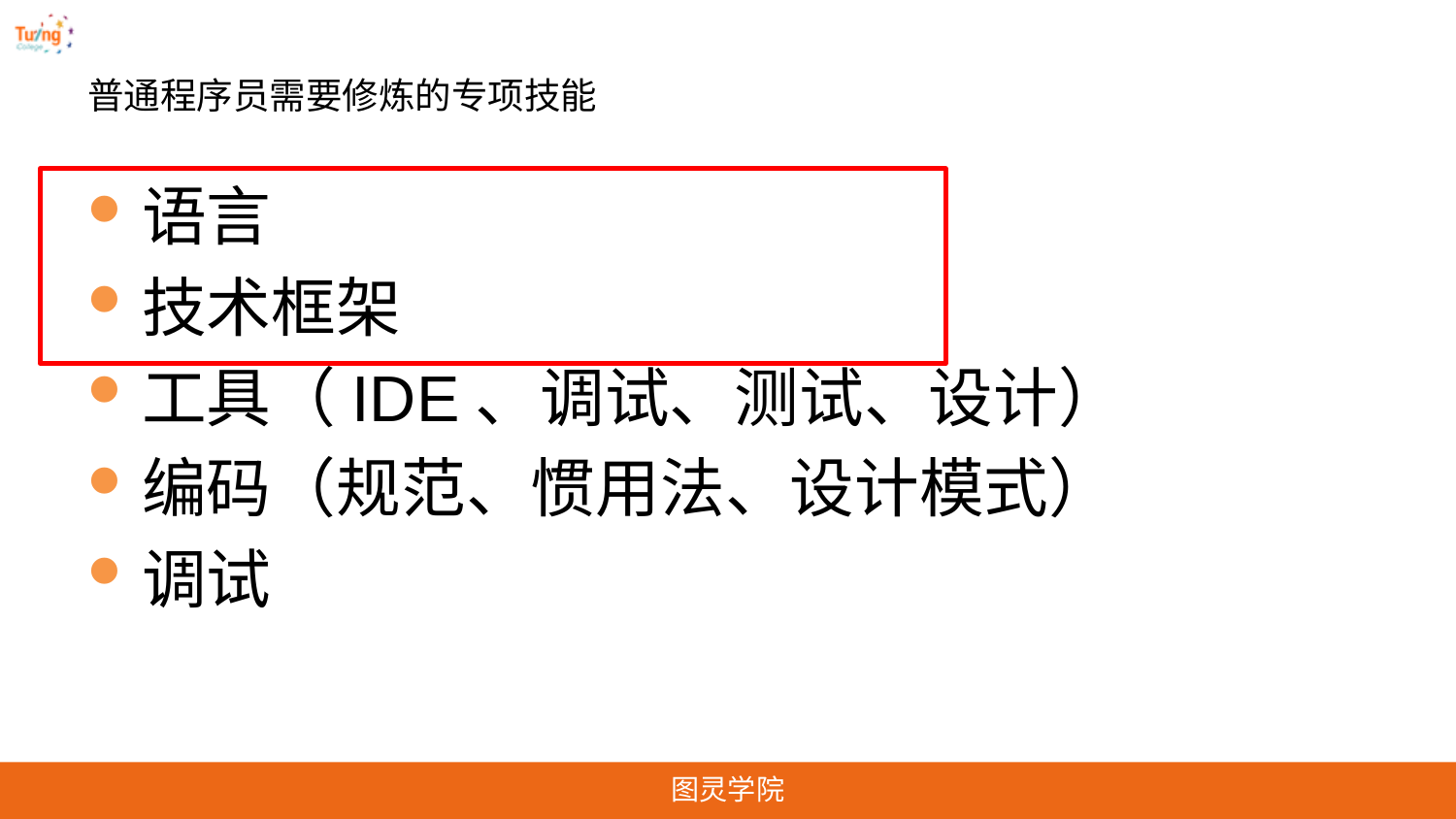

# 普通程序员需要修炼的专项技能

语言
技术框架
工具（IDE、调试、测试、设计）
编码（规范、惯用法、设计模式）
调试

图灵学院